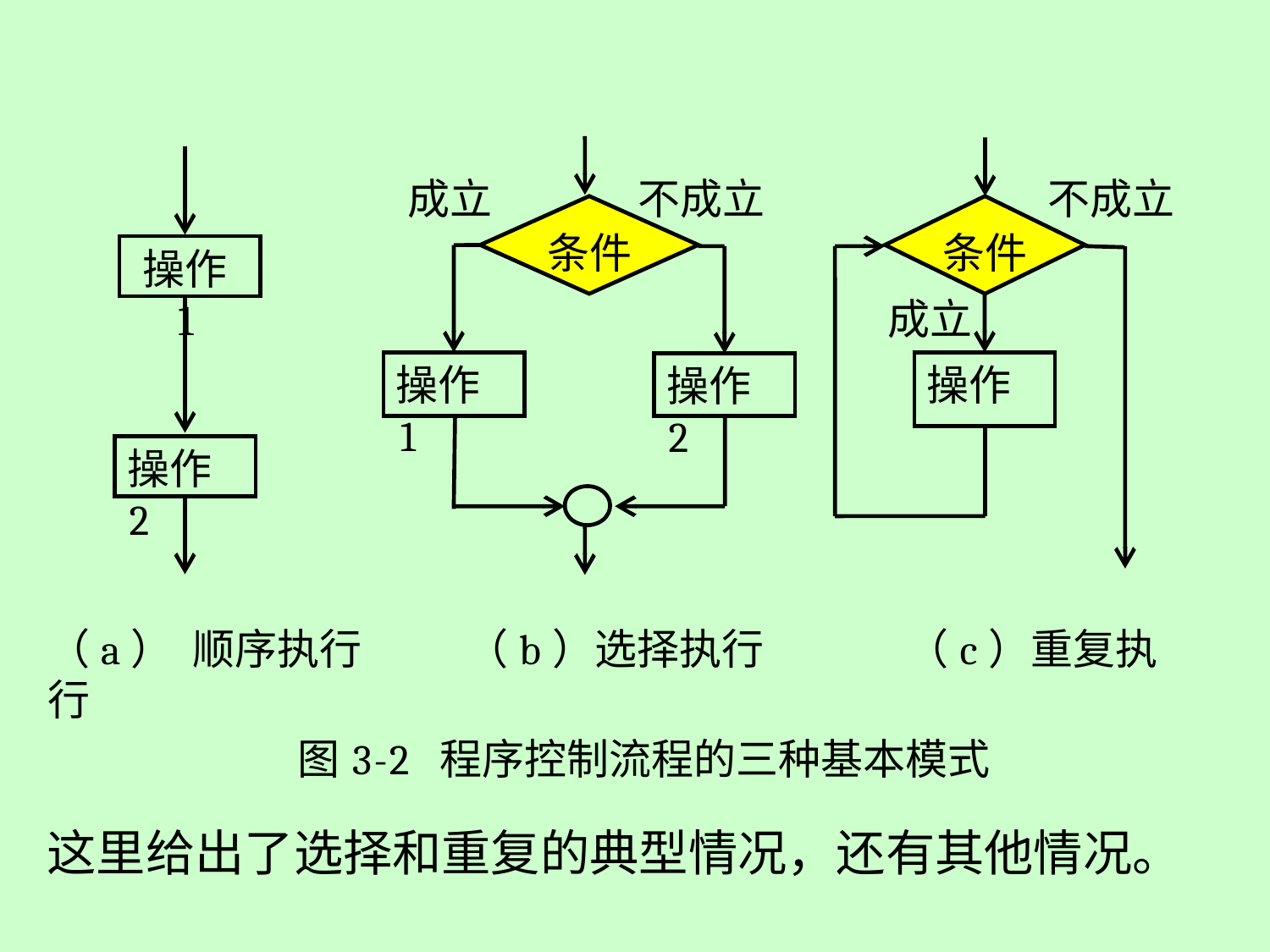

不成立
条件

成立

操作

成立
不成立
条件
操作1

操作1
操作2

操作2

（a）  顺序执行           （b）选择执行               （c）重复执行
图3-2  程序控制流程的三种基本模式
这里给出了选择和重复的典型情况，还有其他情况。
4